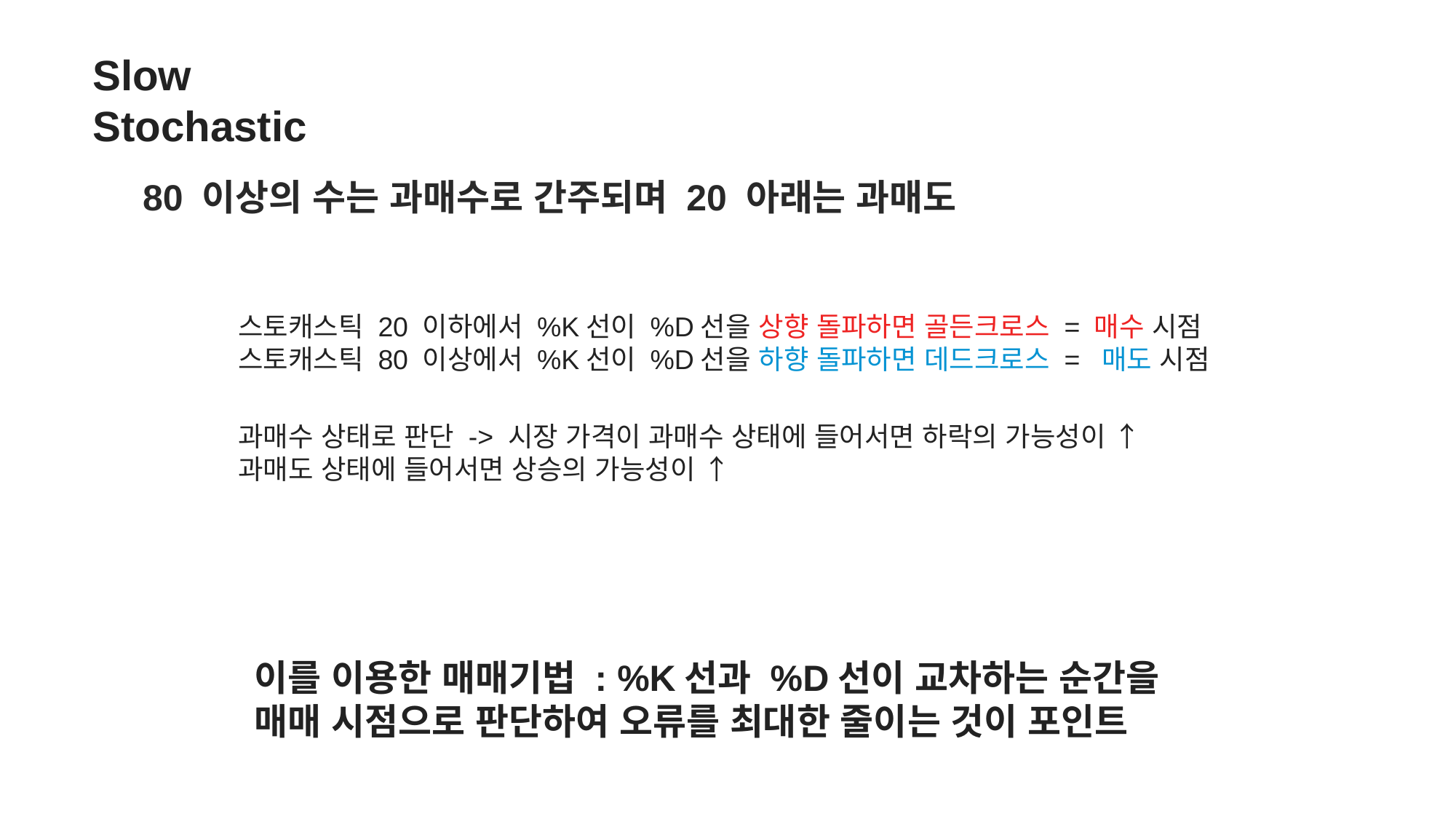

Slow Stochastic
80 이상의 수는 과매수로 간주되며 20 아래는 과매도
스토캐스틱 20 이하에서 %K선이 %D선을 상향 돌파하면 골든크로스 = 매수 시점
스토캐스틱 80 이상에서 %K선이 %D선을 하향 돌파하면 데드크로스 =  매도 시점

과매수 상태로 판단 -> 시장 가격이 과매수 상태에 들어서면 하락의 가능성이 ↑
과매도 상태에 들어서면 상승의 가능성이 ↑

이를 이용한 매매기법 : %K선과 %D선이 교차하는 순간을 매매 시점으로 판단하여 오류를 최대한 줄이는 것이 포인트